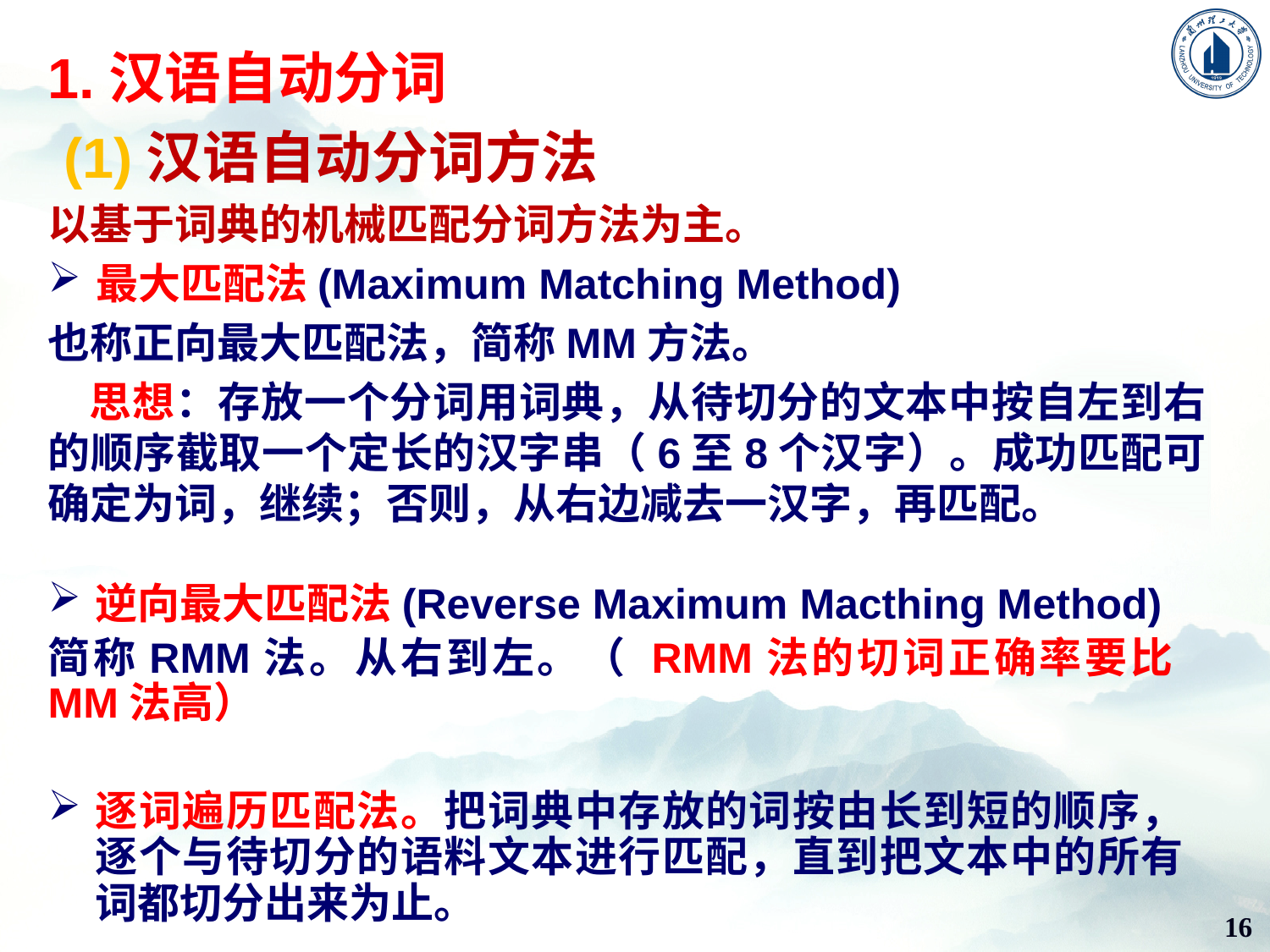

1.汉语自动分词
 (1)汉语自动分词方法
以基于词典的机械匹配分词方法为主。
最大匹配法(Maximum Matching Method)
也称正向最大匹配法，简称MM方法。
   思想：存放一个分词用词典，从待切分的文本中按自左到右的顺序截取一个定长的汉字串（6至8个汉字）。成功匹配可确定为词，继续；否则，从右边减去一汉字，再匹配。

逆向最大匹配法(Reverse Maximum Macthing Method)
简称RMM法。从右到左。（ RMM法的切词正确率要比MM法高）

逐词遍历匹配法。把词典中存放的词按由长到短的顺序，逐个与待切分的语料文本进行匹配，直到把文本中的所有词都切分出来为止。
16